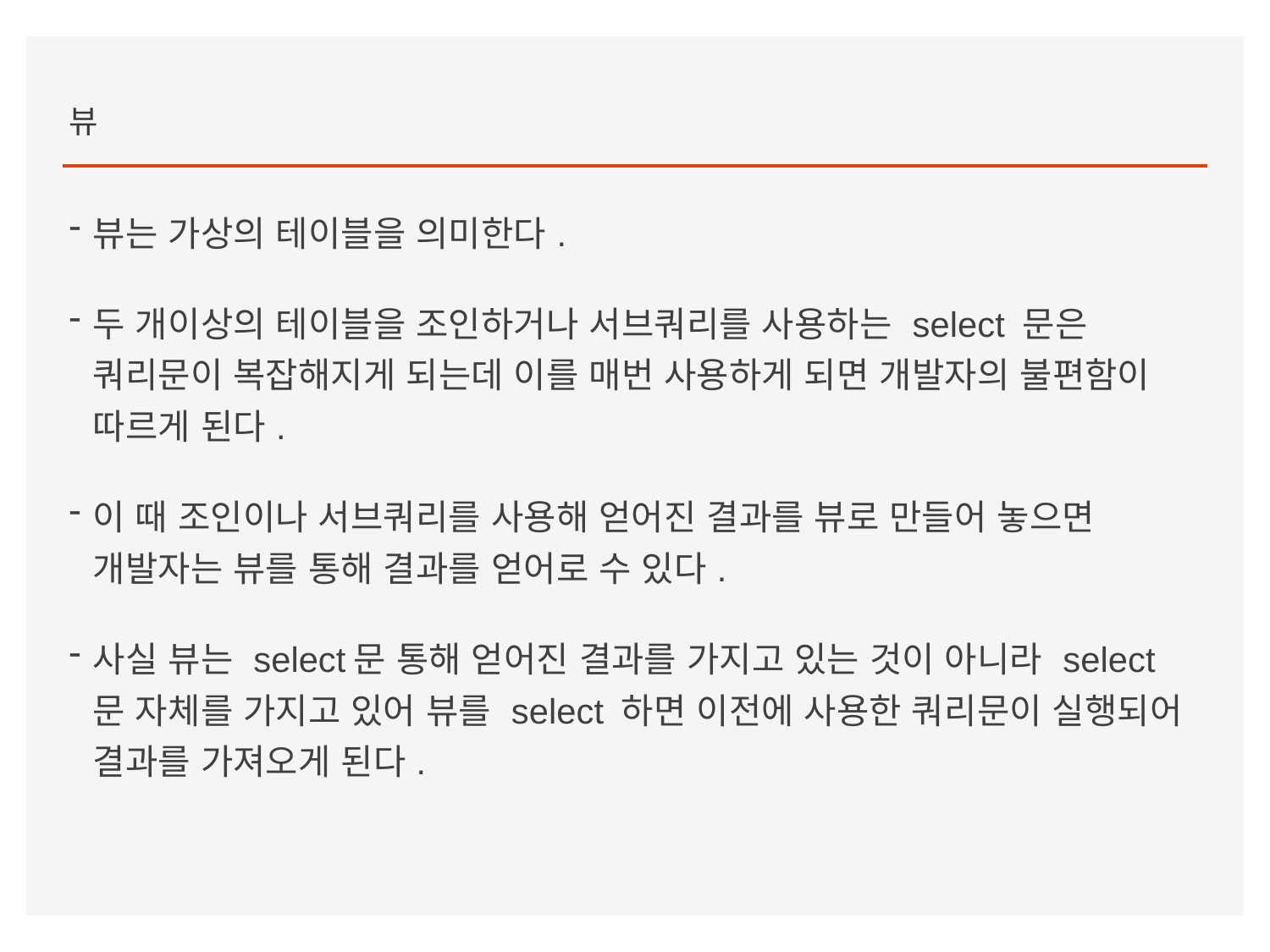

뷰
뷰는 가상의 테이블을 의미한다.
두 개이상의 테이블을 조인하거나 서브쿼리를 사용하는 select 문은 쿼리문이 복잡해지게 되는데 이를 매번 사용하게 되면 개발자의 불편함이 따르게 된다.
이 때 조인이나 서브쿼리를 사용해 얻어진 결과를 뷰로 만들어 놓으면 개발자는 뷰를 통해 결과를 얻어로 수 있다.
사실 뷰는 select문 통해 얻어진 결과를 가지고 있는 것이 아니라 select 문 자체를 가지고 있어 뷰를 select 하면 이전에 사용한 쿼리문이 실행되어 결과를 가져오게 된다.